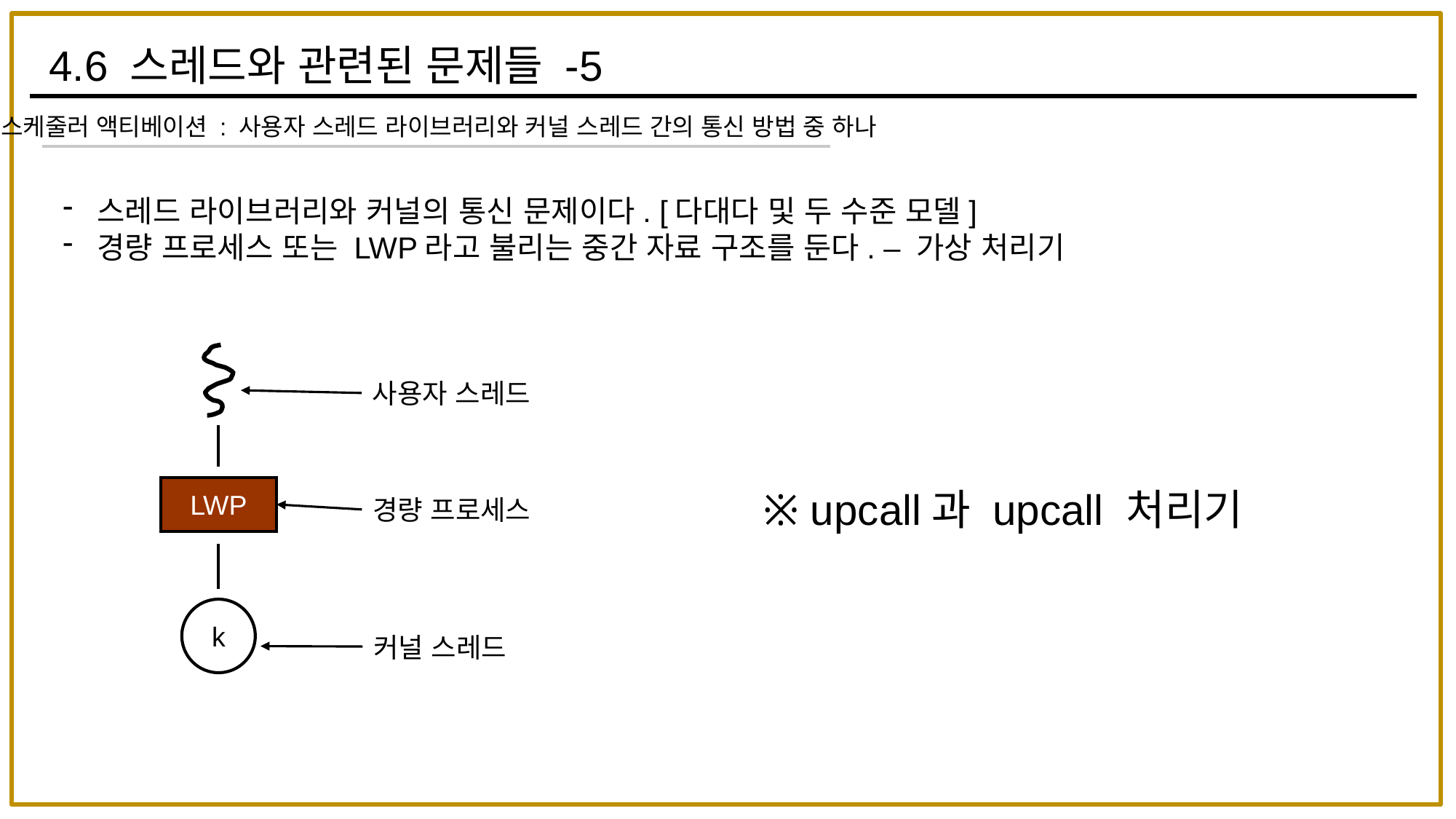

4.6 스레드와 관련된 문제들 -5
스케줄러 액티베이션 : 사용자 스레드 라이브러리와 커널 스레드 간의 통신 방법 중 하나
스레드 라이브러리와 커널의 통신 문제이다. [다대다 및 두 수준 모델]
경량 프로세스 또는 LWP라고 불리는 중간 자료 구조를 둔다. – 가상 처리기

사용자 스레드
LWP
※ upcall과 upcall 처리기
경량 프로세스
k
커널 스레드